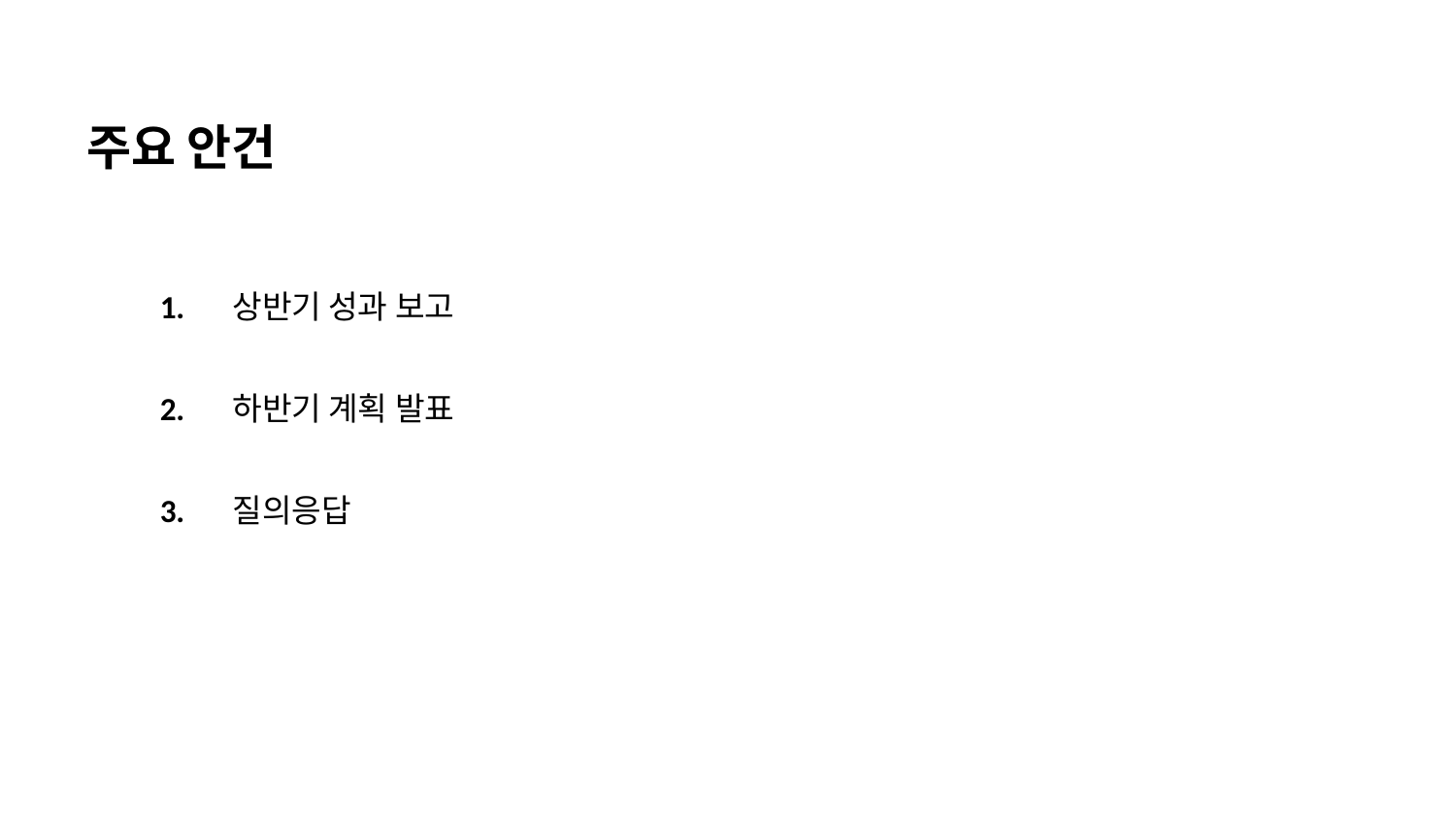

주요 안건
1.
상반기 성과 보고
2.
하반기 계획 발표
3.
질의응답